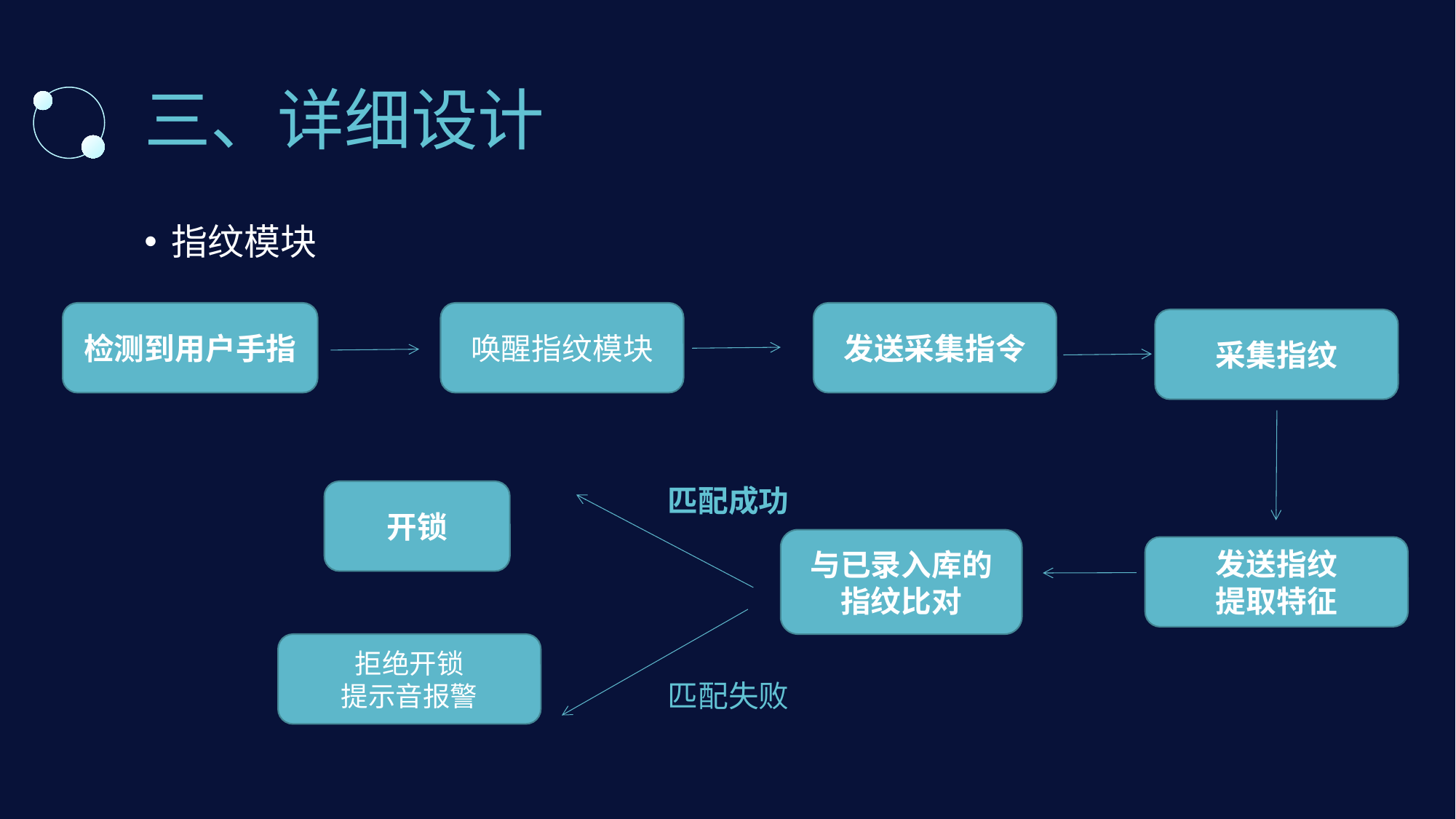

# 三、详细设计
指纹模块

检测到用户手指
唤醒指纹模块
发送采集指令
采集指纹
匹配成功
开锁
与已录入库的
指纹比对
发送指纹
提取特征
拒绝开锁
提示音报警
匹配失败